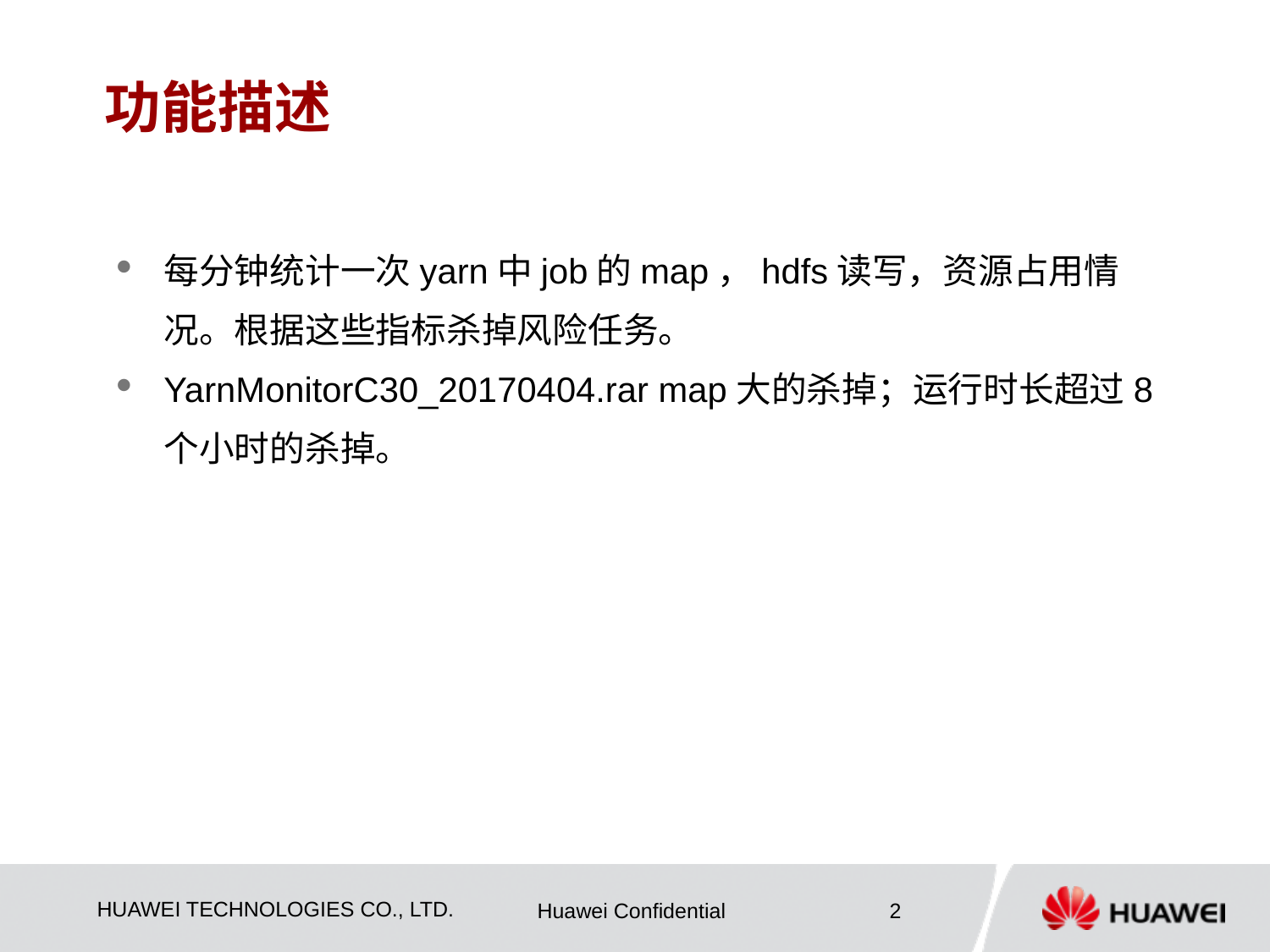

# 功能描述
每分钟统计一次yarn中job的map，hdfs读写，资源占用情况。根据这些指标杀掉风险任务。
YarnMonitorC30_20170404.rar map大的杀掉；运行时长超过8个小时的杀掉。